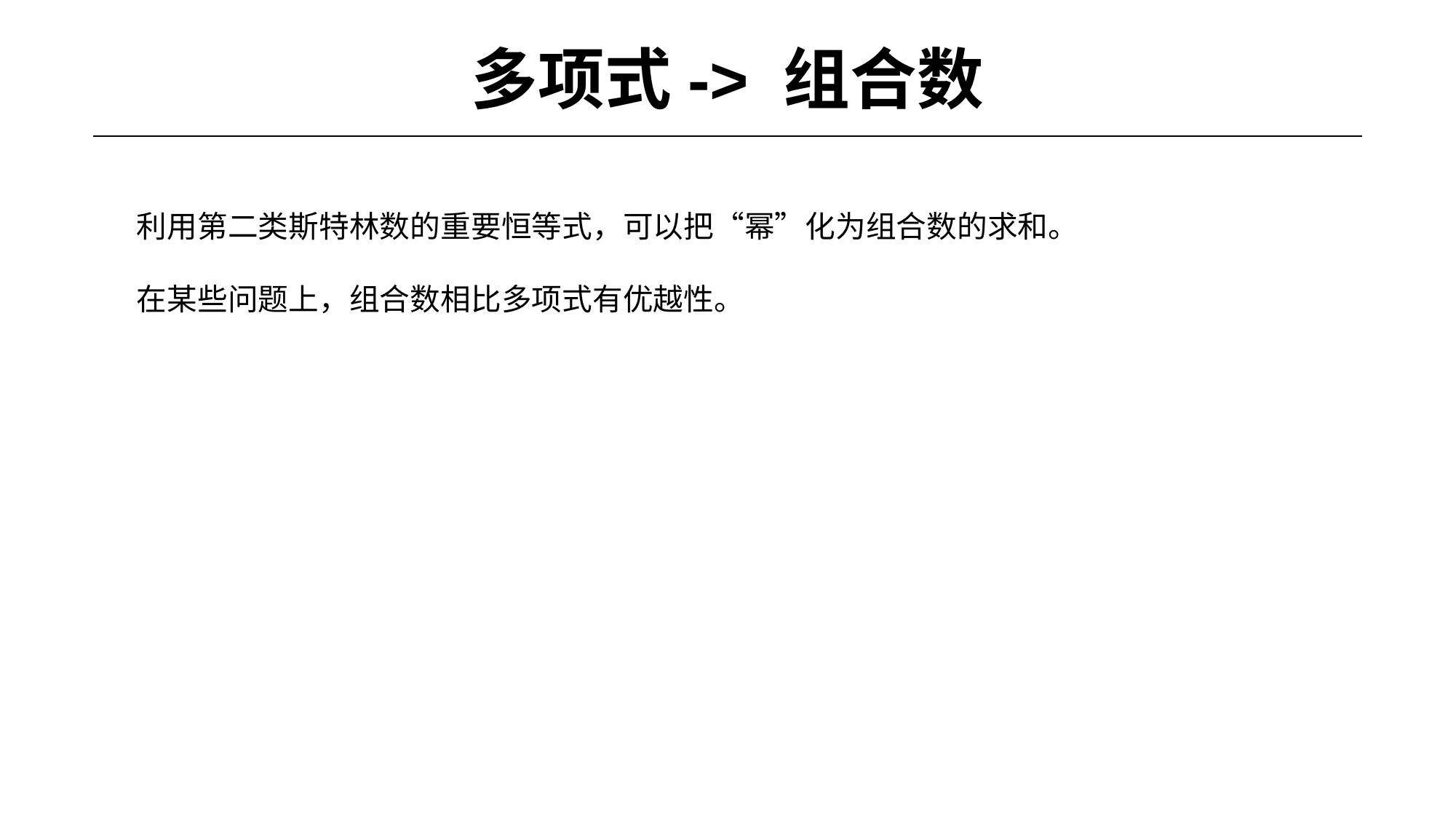

# 多项式-> 组合数
利用第二类斯特林数的重要恒等式，可以把“幂”化为组合数的求和。

在某些问题上，组合数相比多项式有优越性。